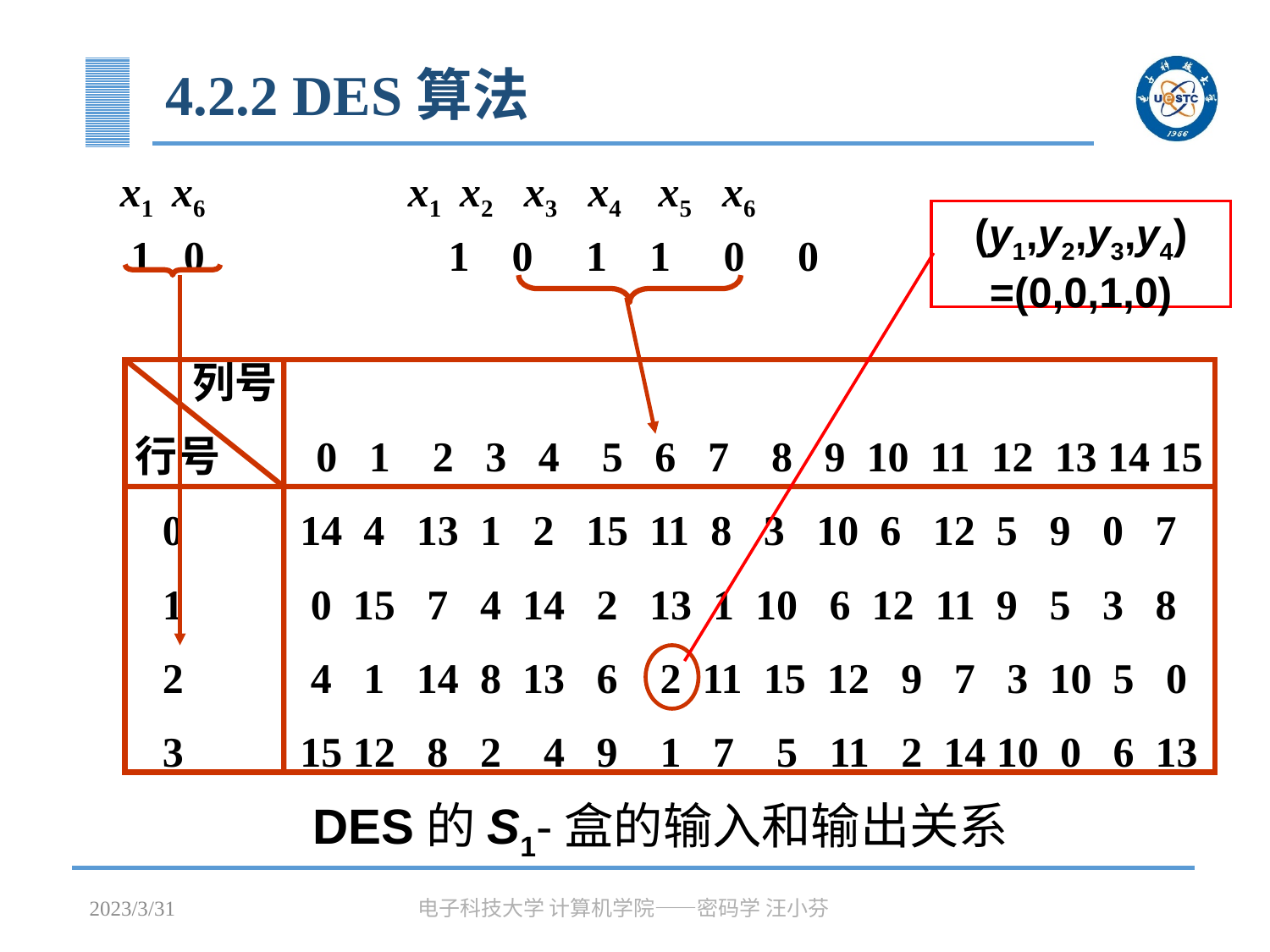

4.2.2 DES算法
    x1   x6                                 x1   x2     x3     x4      x5     x6
     1   0                       1    0     1    1     0     0

           列号
     行号         0   1    2   3   4    5   6   7    8   9  10  11  12  13 14 15
        0           14  4   13  1   2   15  11  8   3   10  6   12  5   9   0   7
        1            0  15   7   4  14   2   13  1  10   6  12  11  9   5   3   8
        2            4   1   14  8  13   6    2  11  15  12   9   7   3  10  5   0
        3           15 12   8   2    4   9    1   7    5   11   2  14 10  0   6  13

(y1,y2,y3,y4)
=(0,0,1,0)

# DES的S1-盒的输入和输出关系
2023/3/31
电子科技大学 计算机学院——密码学 汪小芬